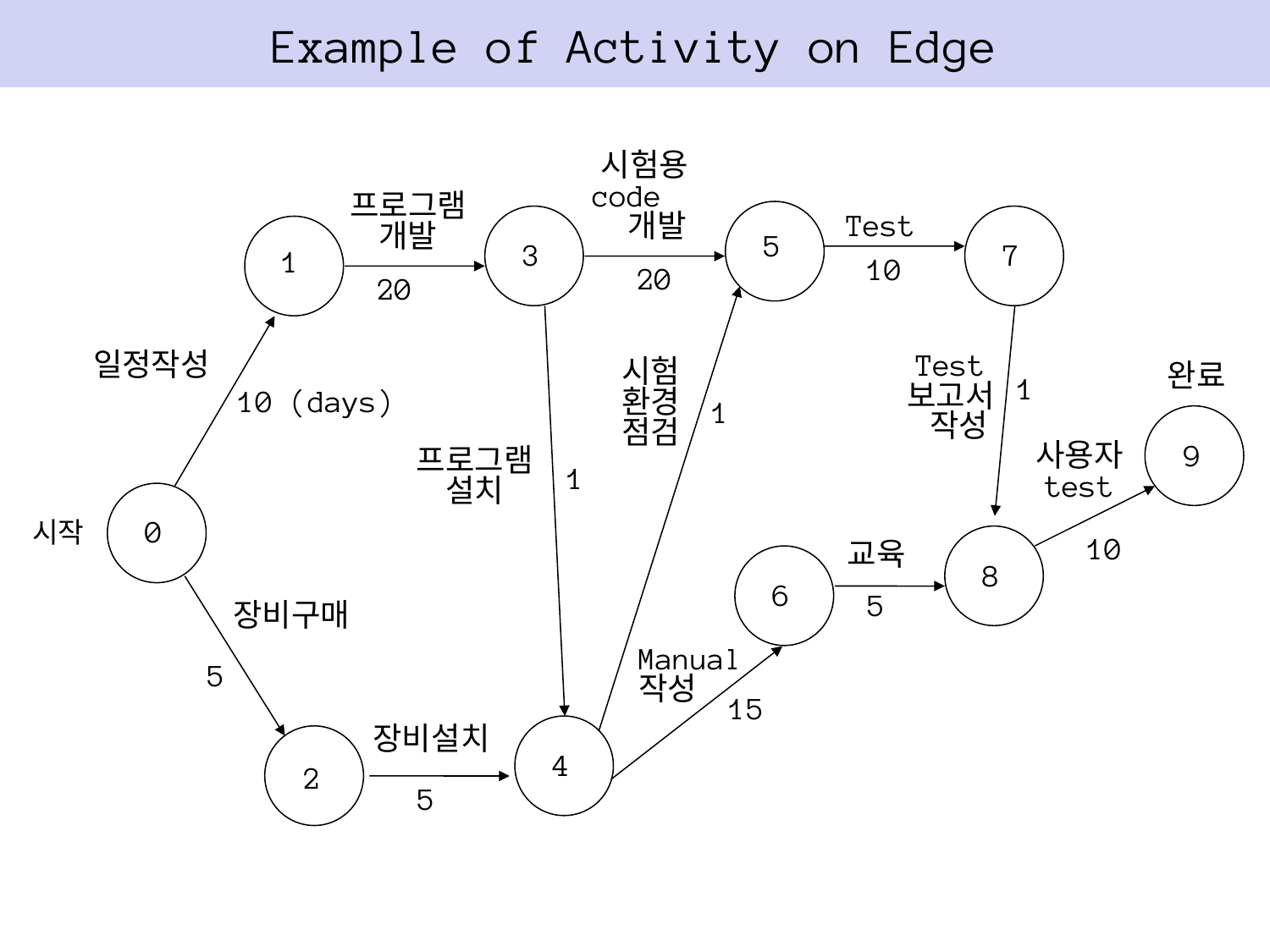

# Example of Activity on Edge
시험용 code    개발
프로그램
개발

Test

5
3
7
1

10

20

20

일정작성
Test
보고서
 작성
시험 환경 점검
완료
1
10 (days)
1

사용자 test
9
프로그램
설치
1

0
시작

10
교육

8

6
5

장비구매
Manual 작성

5
15

장비설치

4
2

5